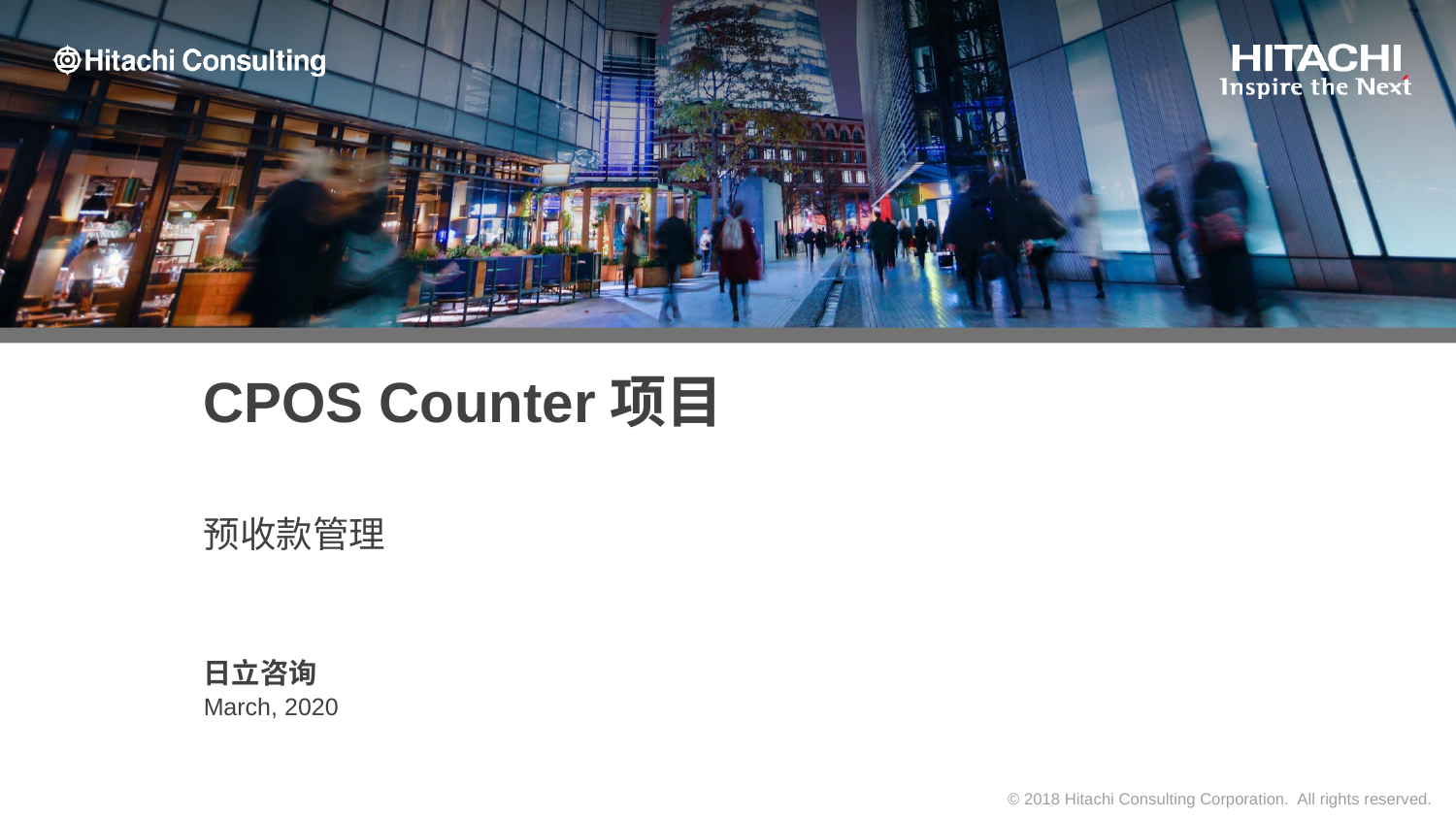

# CPOS Counter项目
预收款管理
日立咨询
March, 2020